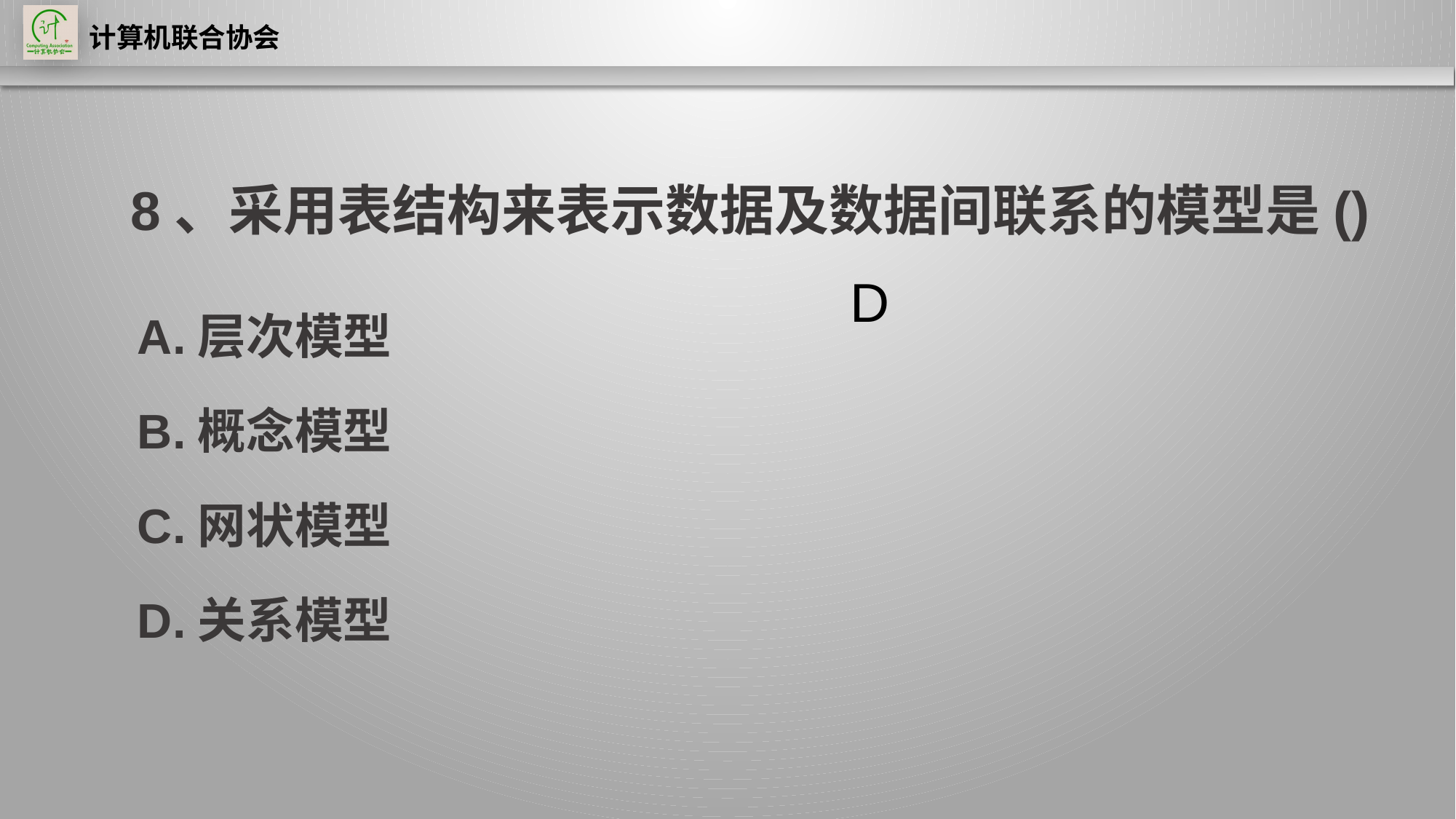

8、采用表结构来表示数据及数据间联系的模型是()
D
A.层次模型
B.概念模型
C.网状模型
D.关系模型